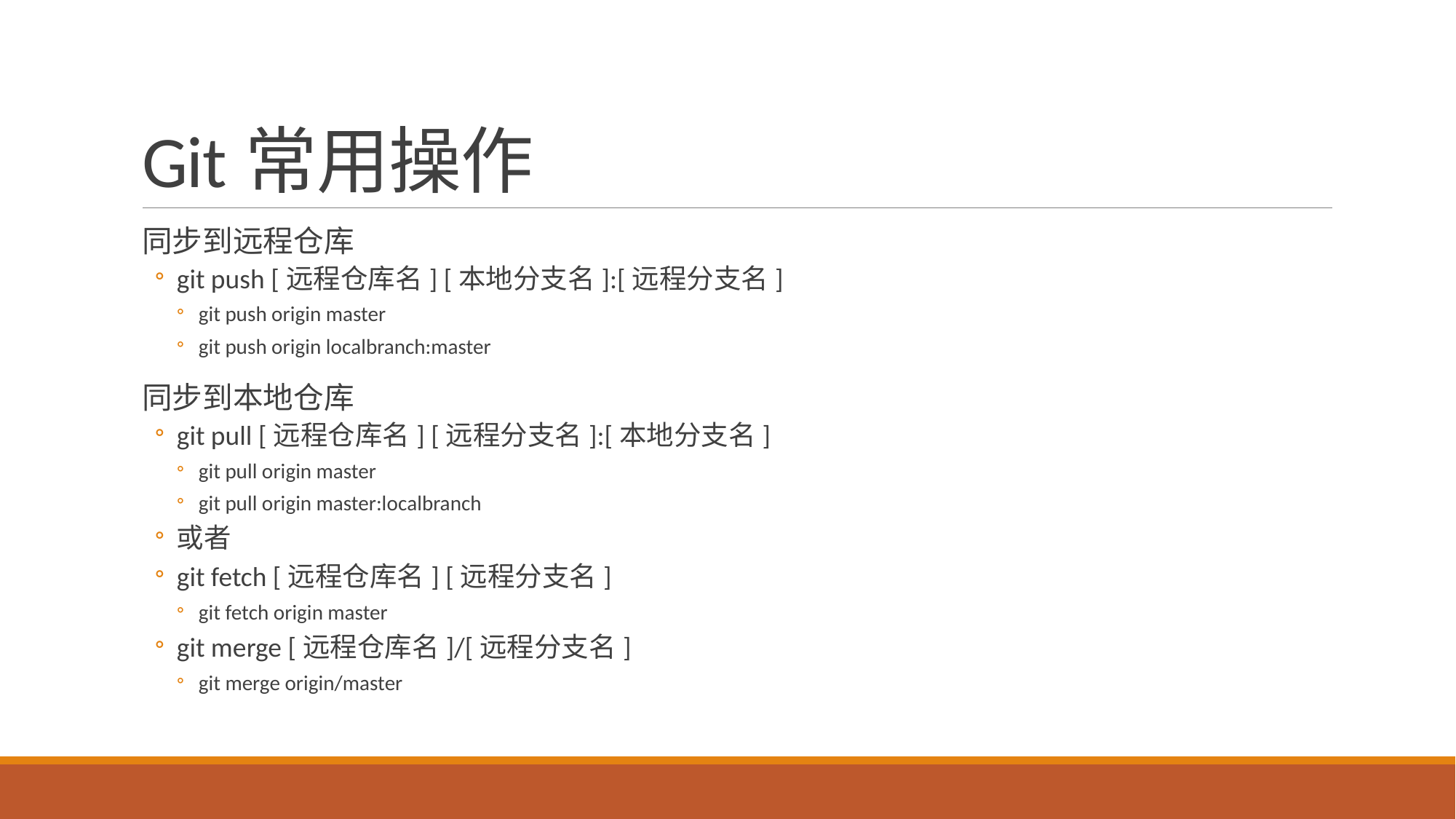

# Git常用操作
同步到远程仓库
git push [远程仓库名] [本地分支名]:[远程分支名]
git push origin master
git push origin localbranch:master
同步到本地仓库
git pull [远程仓库名] [远程分支名]:[本地分支名]
git pull origin master
git pull origin master:localbranch
或者
git fetch [远程仓库名] [远程分支名]
git fetch origin master
git merge [远程仓库名]/[远程分支名]
git merge origin/master